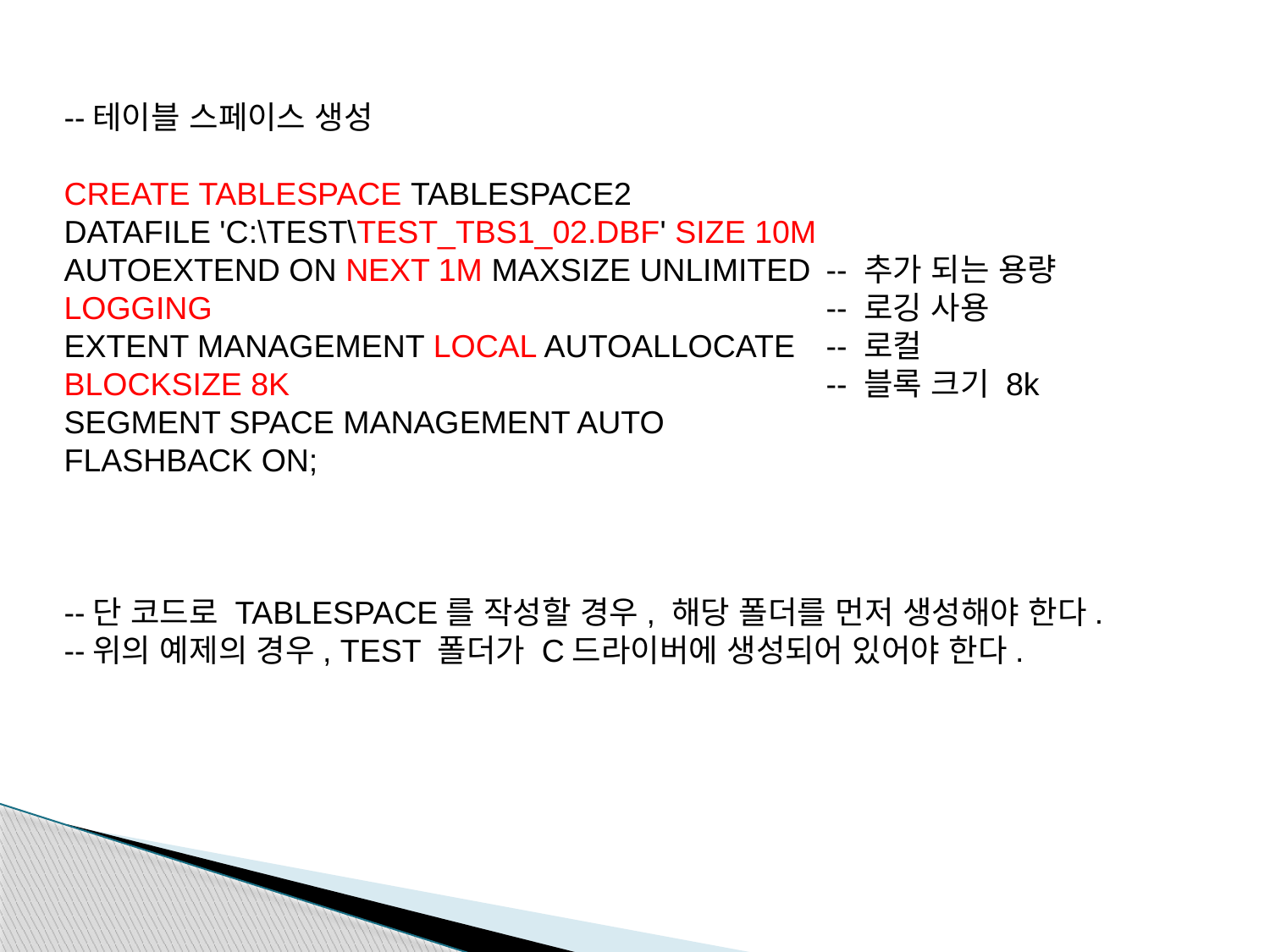

--테이블 스페이스 생성

CREATE TABLESPACE TABLESPACE2
DATAFILE 'C:\TEST\TEST_TBS1_02.DBF' SIZE 10M
AUTOEXTEND ON NEXT 1M MAXSIZE UNLIMITED	-- 추가 되는 용량
LOGGING					-- 로깅 사용
EXTENT MANAGEMENT LOCAL AUTOALLOCATE	-- 로컬
BLOCKSIZE 8K					-- 블록 크기 8k
SEGMENT SPACE MANAGEMENT AUTO
FLASHBACK ON;

--단 코드로 TABLESPACE를 작성할 경우, 해당 폴더를 먼저 생성해야 한다.
--위의 예제의 경우, TEST 폴더가 C드라이버에 생성되어 있어야 한다.